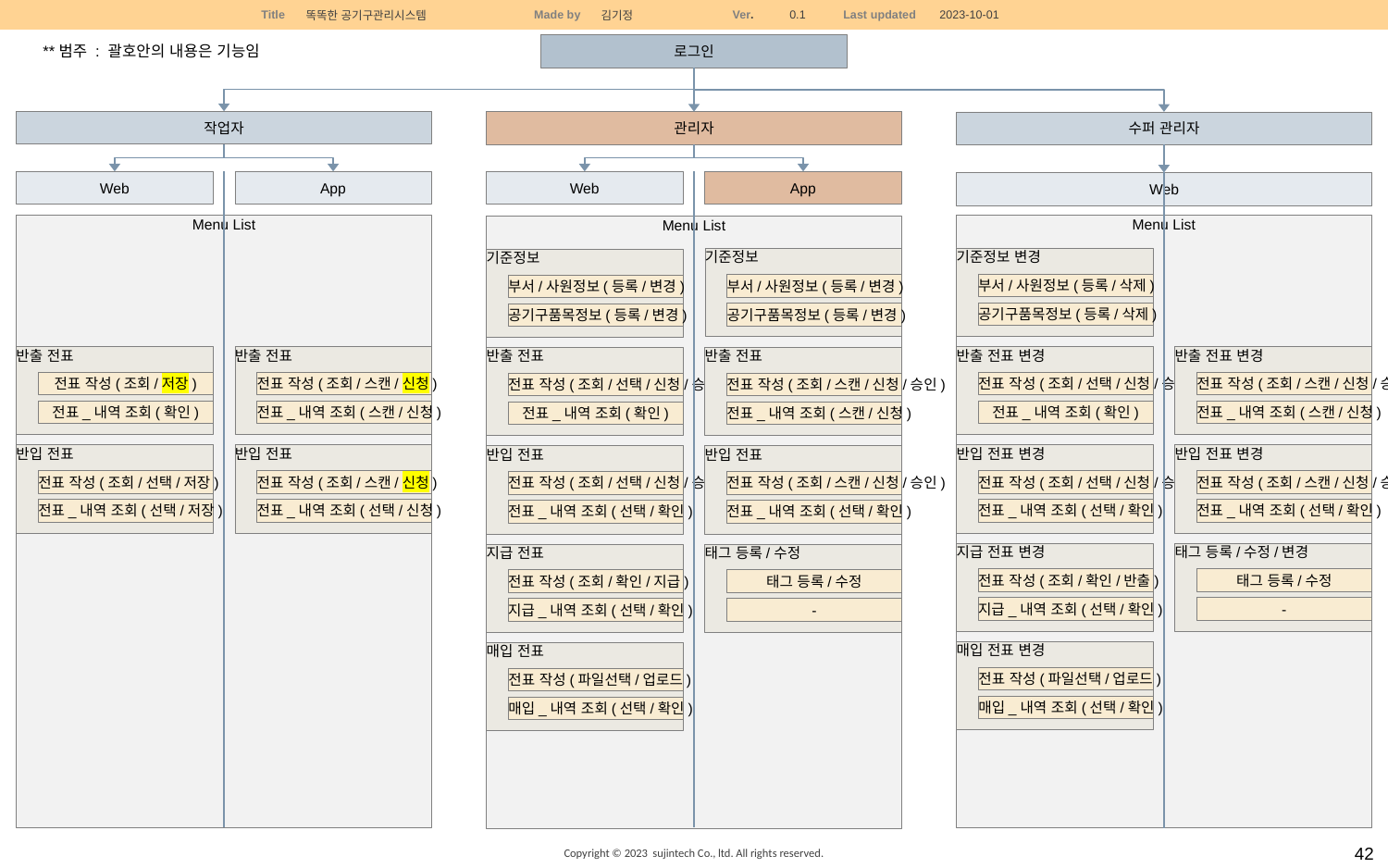

**범주 : 괄호안의 내용은 기능임
로그인
작업자
관리자
수퍼 관리자
Web
App
Web
App
Web
Menu List
Menu List
Menu List
기준정보 변경
기준정보
기준정보
부서/사원정보(등록/삭제)
부서/사원정보(등록/변경)
부서/사원정보(등록/변경)
공기구품목정보(등록/삭제)
공기구품목정보(등록/변경)
공기구품목정보(등록/변경)
반출 전표
반출 전표
반출 전표 변경
반출 전표 변경
반출 전표
반출 전표
전표 작성(조회/저장)
전표 작성(조회/스캔/신청)
전표 작성(조회/선택/신청/승인)
전표 작성(조회/스캔/신청/승인)
전표 작성(조회/선택/신청/승인)
전표 작성(조회/스캔/신청/승인)
전표_내역 조회(확인)
전표_내역 조회(스캔/신청)
전표_내역 조회(확인)
전표_내역 조회(스캔/신청)
전표_내역 조회(확인)
전표_내역 조회(스캔/신청)
반입 전표
반입 전표
반입 전표 변경
반입 전표 변경
반입 전표
반입 전표
전표 작성(조회/선택/저장)
전표 작성(조회/스캔/신청)
전표 작성(조회/선택/신청/승인)
전표 작성(조회/스캔/신청/승인)
전표 작성(조회/선택/신청/승인)
전표 작성(조회/스캔/신청/승인)
전표_내역 조회(선택/저장)
전표_내역 조회(선택/신청)
전표_내역 조회(선택/확인)
전표_내역 조회(선택/확인)
전표_내역 조회(선택/확인)
전표_내역 조회(선택/확인)
지급 전표 변경
태그 등록/수정/변경
지급 전표
태그 등록/수정
전표 작성(조회/확인/반출)
태그 등록/수정
전표 작성(조회/확인/지급)
태그 등록/수정
지급_내역 조회(선택/확인)
-
지급_내역 조회(선택/확인)
-
매입 전표 변경
매입 전표
전표 작성(파일선택/업로드)
전표 작성(파일선택/업로드)
매입_내역 조회(선택/확인)
매입_내역 조회(선택/확인)